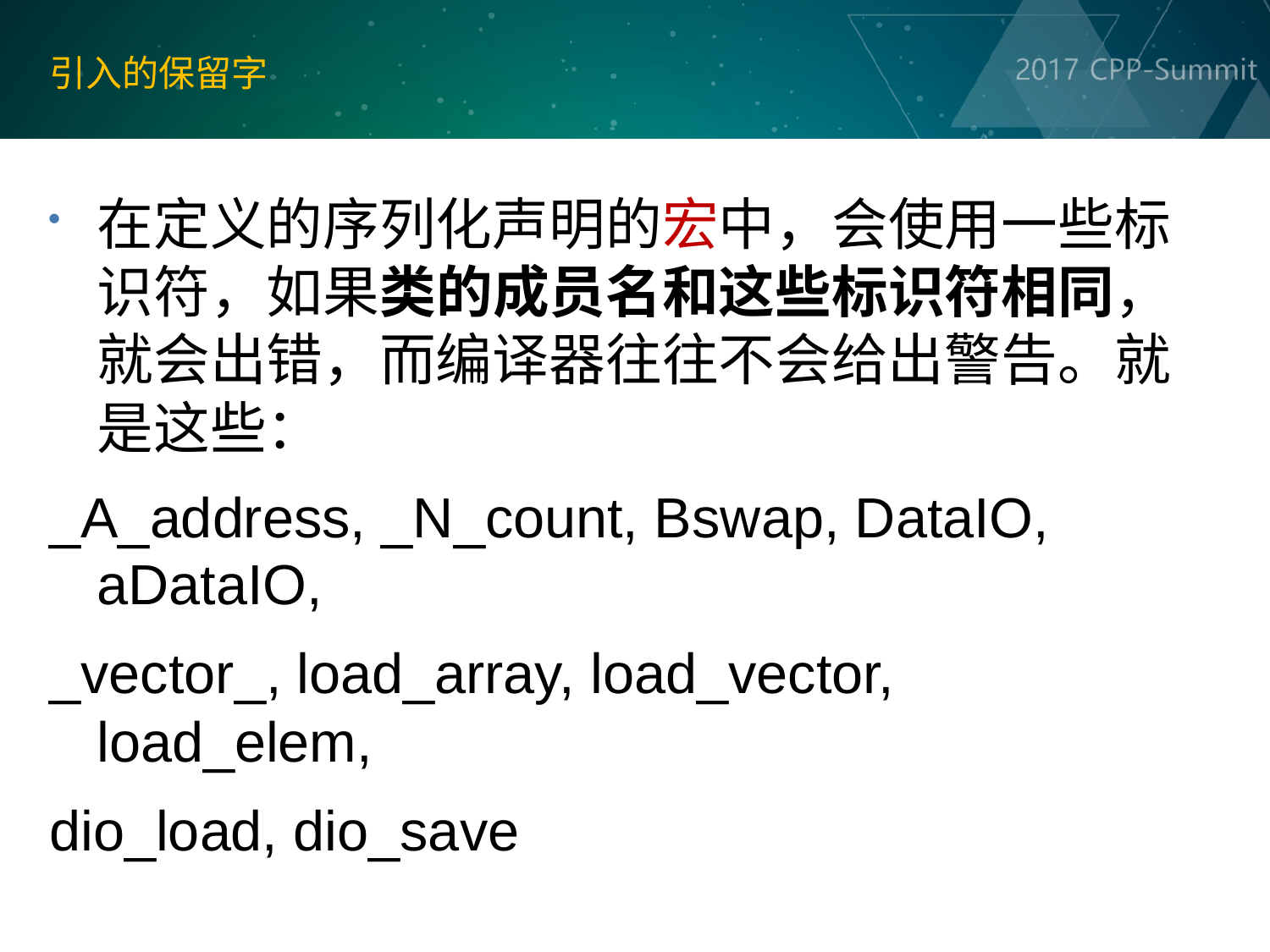

# 引入的保留字
在定义的序列化声明的宏中，会使用一些标识符，如果类的成员名和这些标识符相同，就会出错，而编译器往往不会给出警告。就是这些：
_A_address, _N_count, Bswap, DataIO, aDataIO,
_vector_, load_array, load_vector, load_elem,
dio_load, dio_save